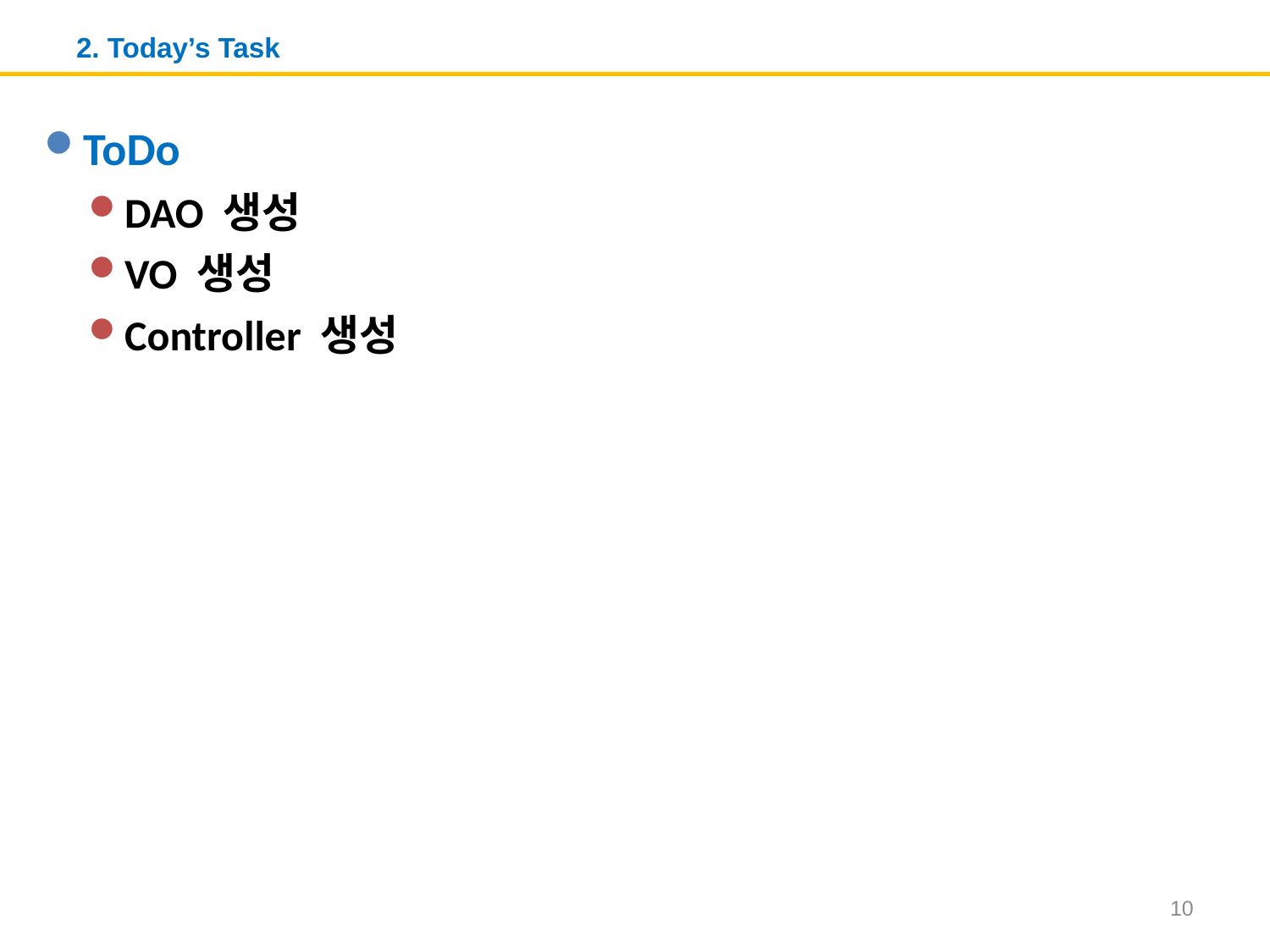

# 2. Today’s Task
ToDo
DAO 생성
VO 생성
Controller 생성

10